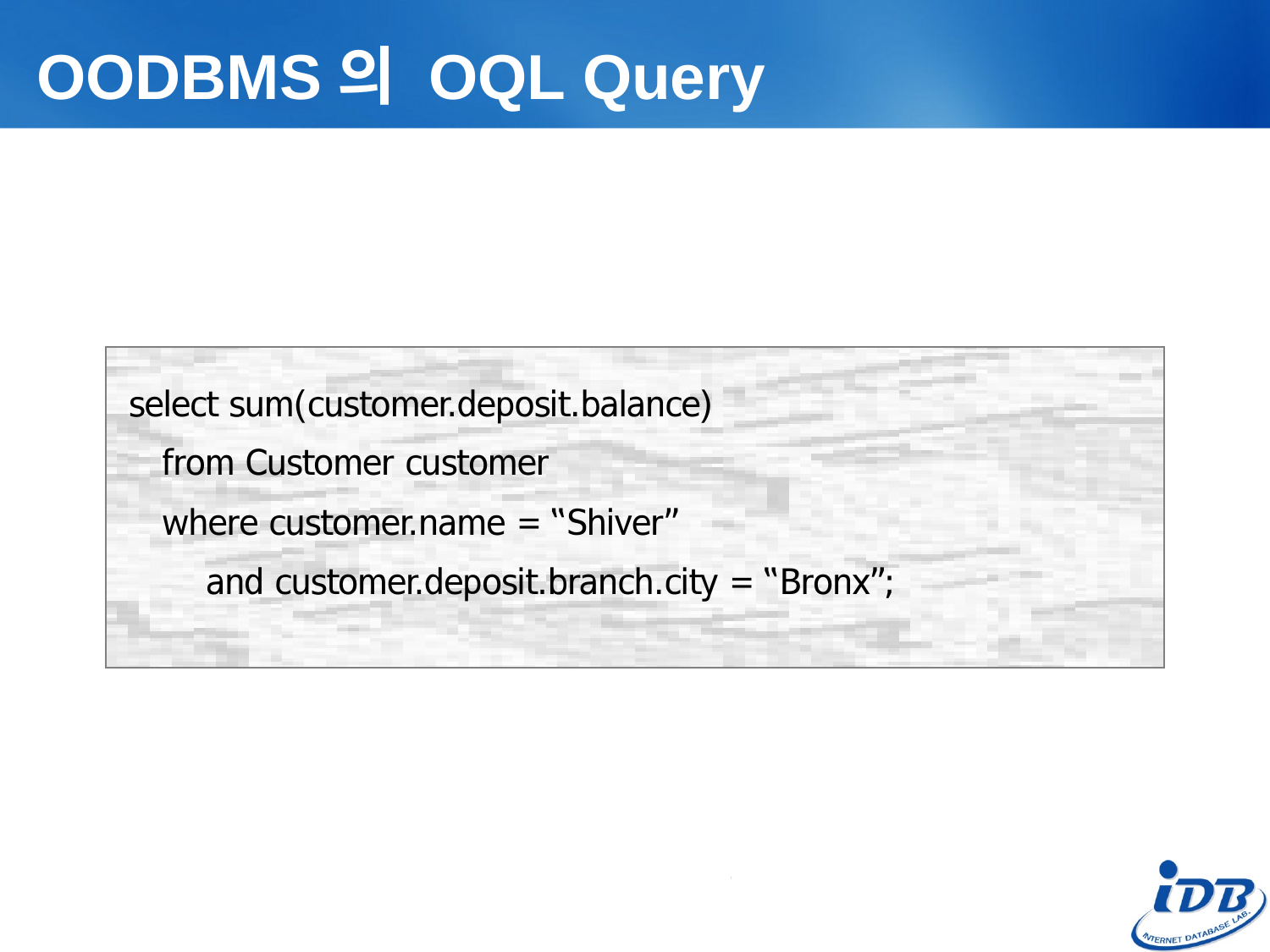

# OODBMS의 OQL Query

 select sum(customer.deposit.balance)
    from Customer customer
    where customer.name = “Shiver”
        and customer.deposit.branch.city = “Bronx”;